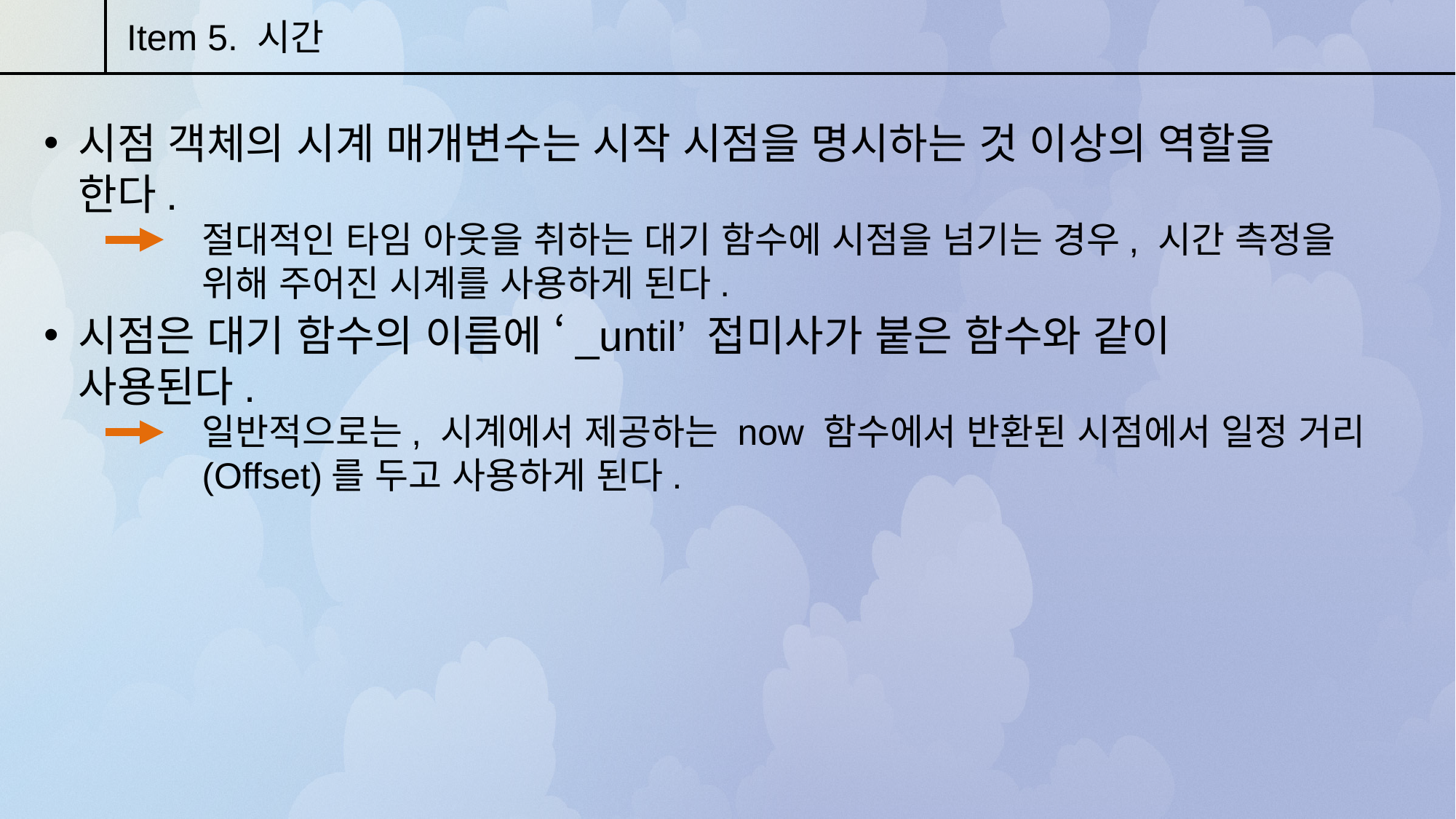

Item 5. 시간
시점 객체의 시계 매개변수는 시작 시점을 명시하는 것 이상의 역할을 한다.
절대적인 타임 아웃을 취하는 대기 함수에 시점을 넘기는 경우, 시간 측정을 위해 주어진 시계를 사용하게 된다.
시점은 대기 함수의 이름에 ‘_until’ 접미사가 붙은 함수와 같이 사용된다.
일반적으로는, 시계에서 제공하는 now 함수에서 반환된 시점에서 일정 거리(Offset)를 두고 사용하게 된다.